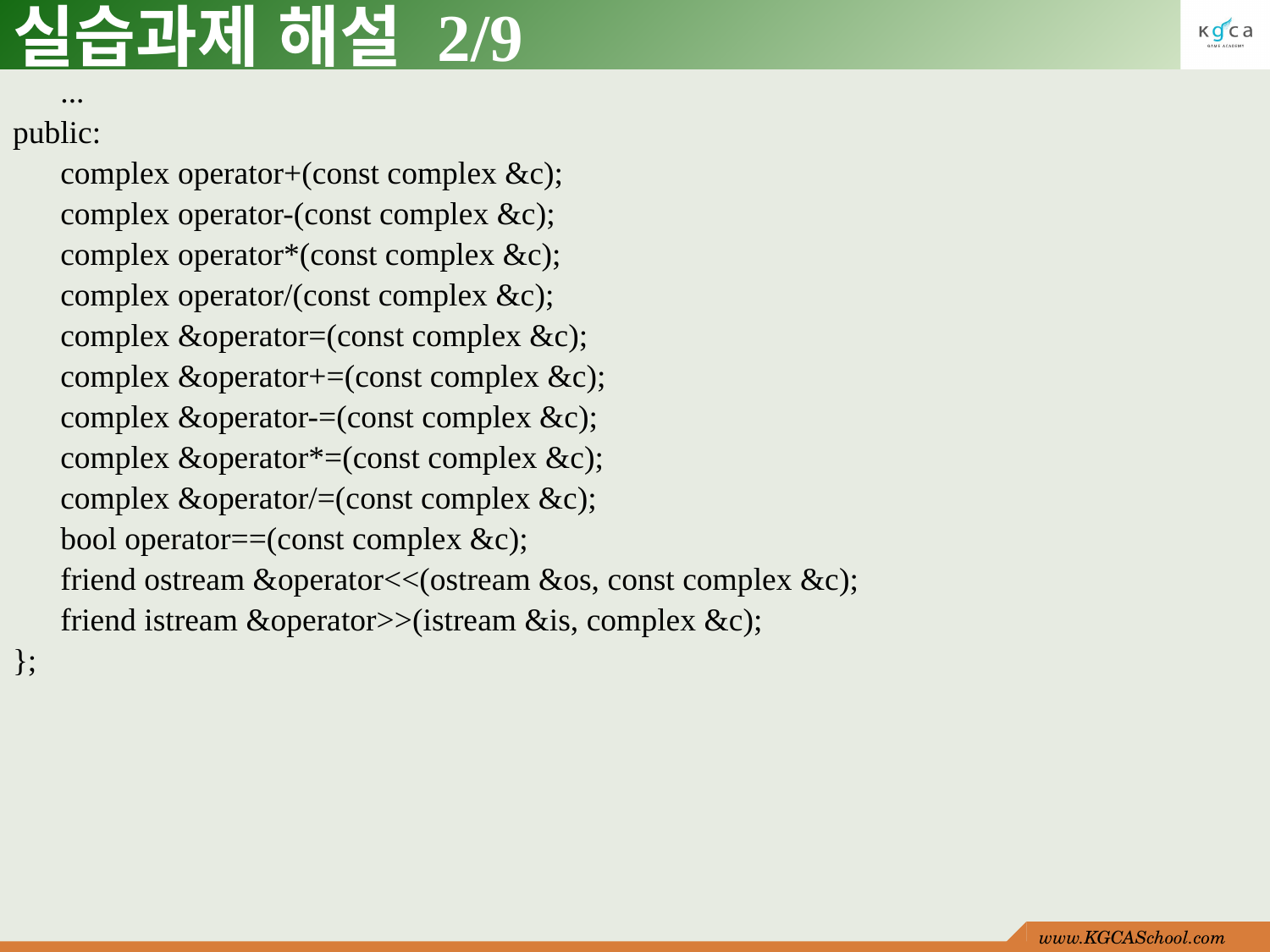

# 실습과제 해설 2/9
	...
public:
	complex operator+(const complex &c);
	complex operator-(const complex &c);
	complex operator*(const complex &c);
	complex operator/(const complex &c);
	complex &operator=(const complex &c);
	complex &operator+=(const complex &c);
	complex &operator-=(const complex &c);
	complex &operator*=(const complex &c);
	complex &operator/=(const complex &c);
	bool operator==(const complex &c);
	friend ostream &operator<<(ostream &os, const complex &c);
	friend istream &operator>>(istream &is, complex &c);
};